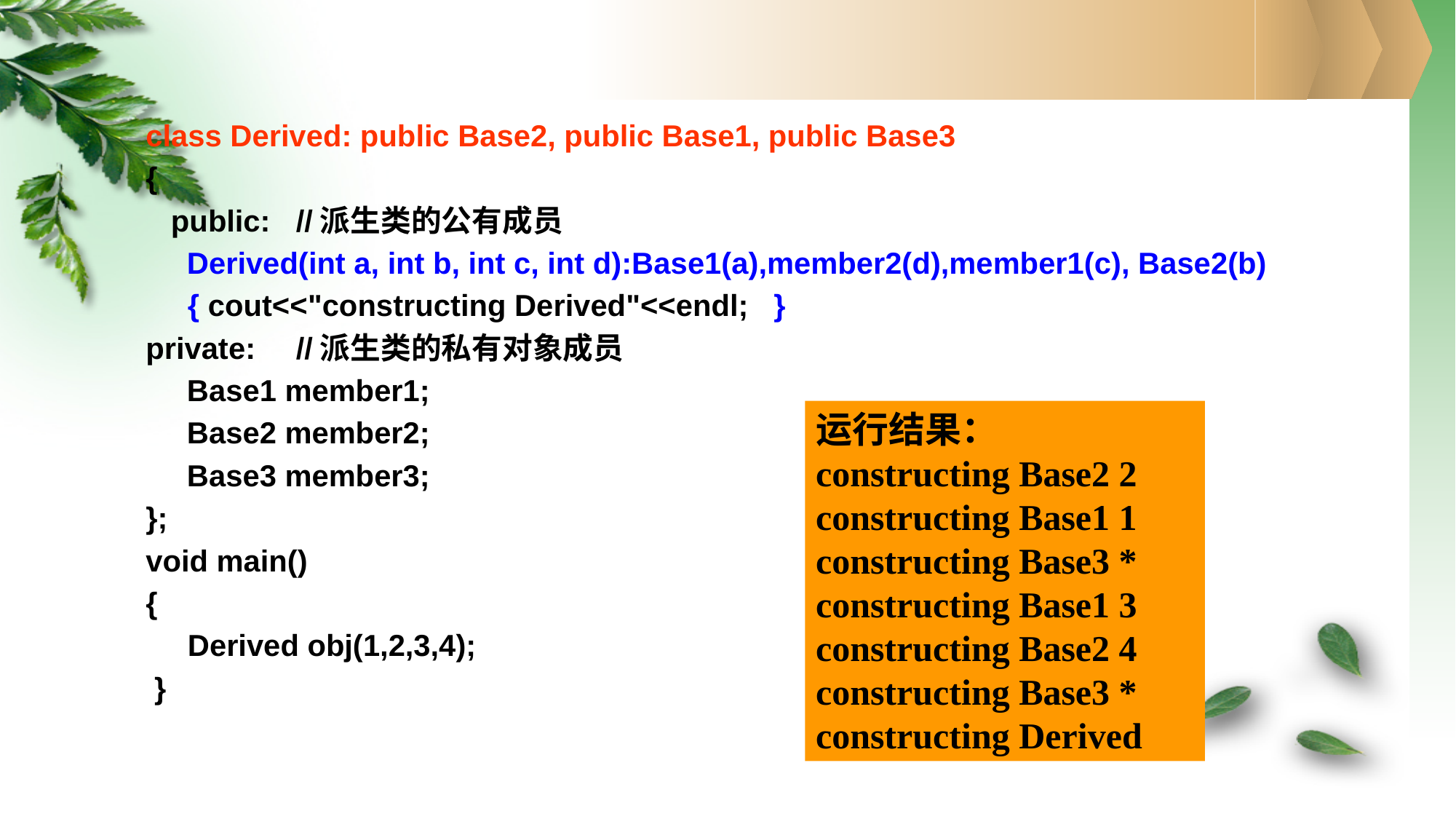

class Derived: public Base2, public Base1, public Base3
{
   public:	//派生类的公有成员
   	Derived(int a, int b, int c, int d):Base1(a),member2(d),member1(c), Base2(b)
     { cout<<"constructing Derived"<<endl;   }
private:	//派生类的私有对象成员
	Base1 member1;
	Base2 member2;
	Base3 member3;
};
void main()
{
     Derived obj(1,2,3,4);
 }
运行结果：
constructing Base2 2
constructing Base1 1
constructing Base3 *
constructing Base1 3
constructing Base2 4
constructing Base3 *
constructing Derived